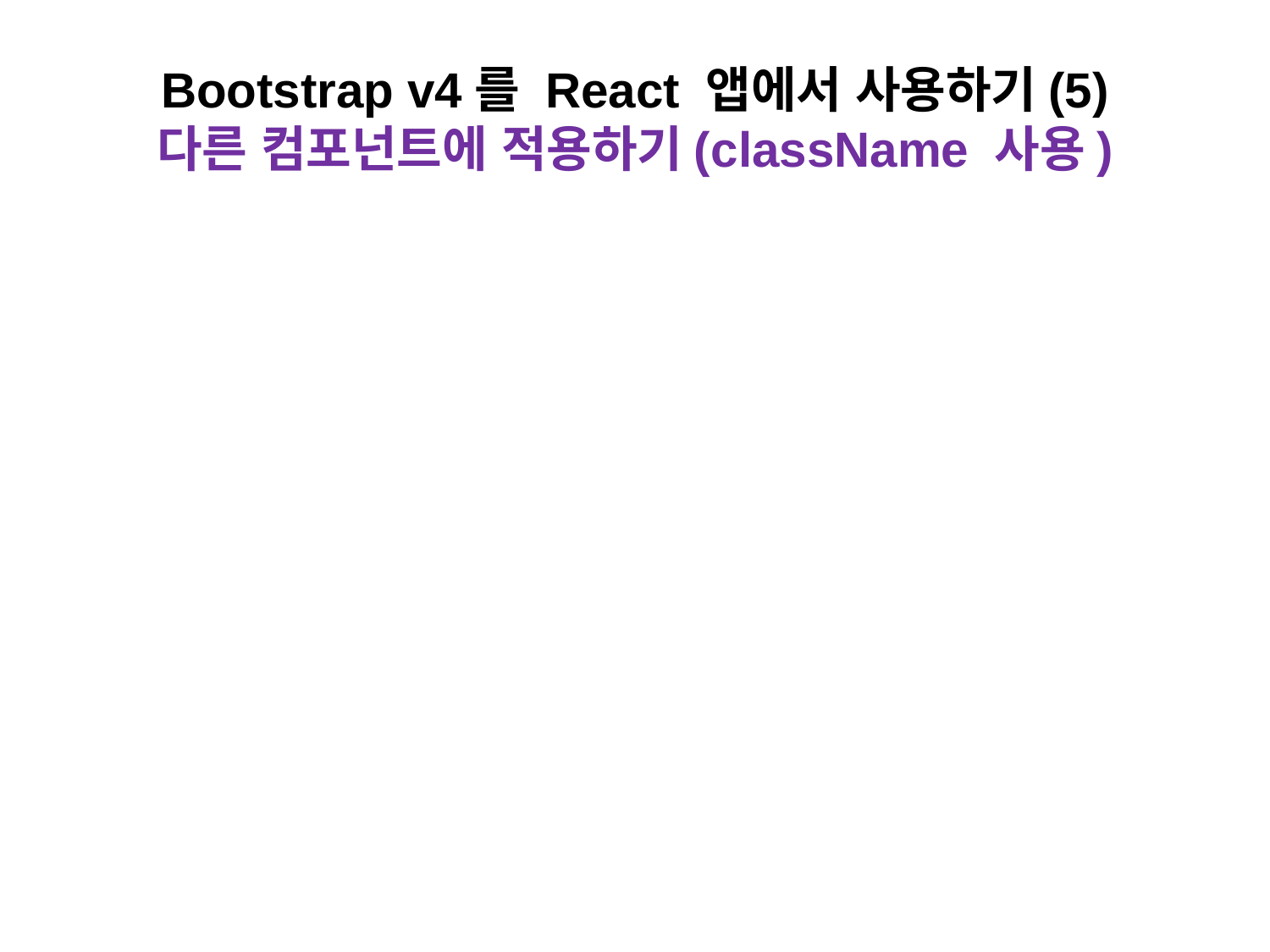

# Bootstrap v4를 React 앱에서 사용하기(5) 다른 컴포넌트에 적용하기(className 사용)